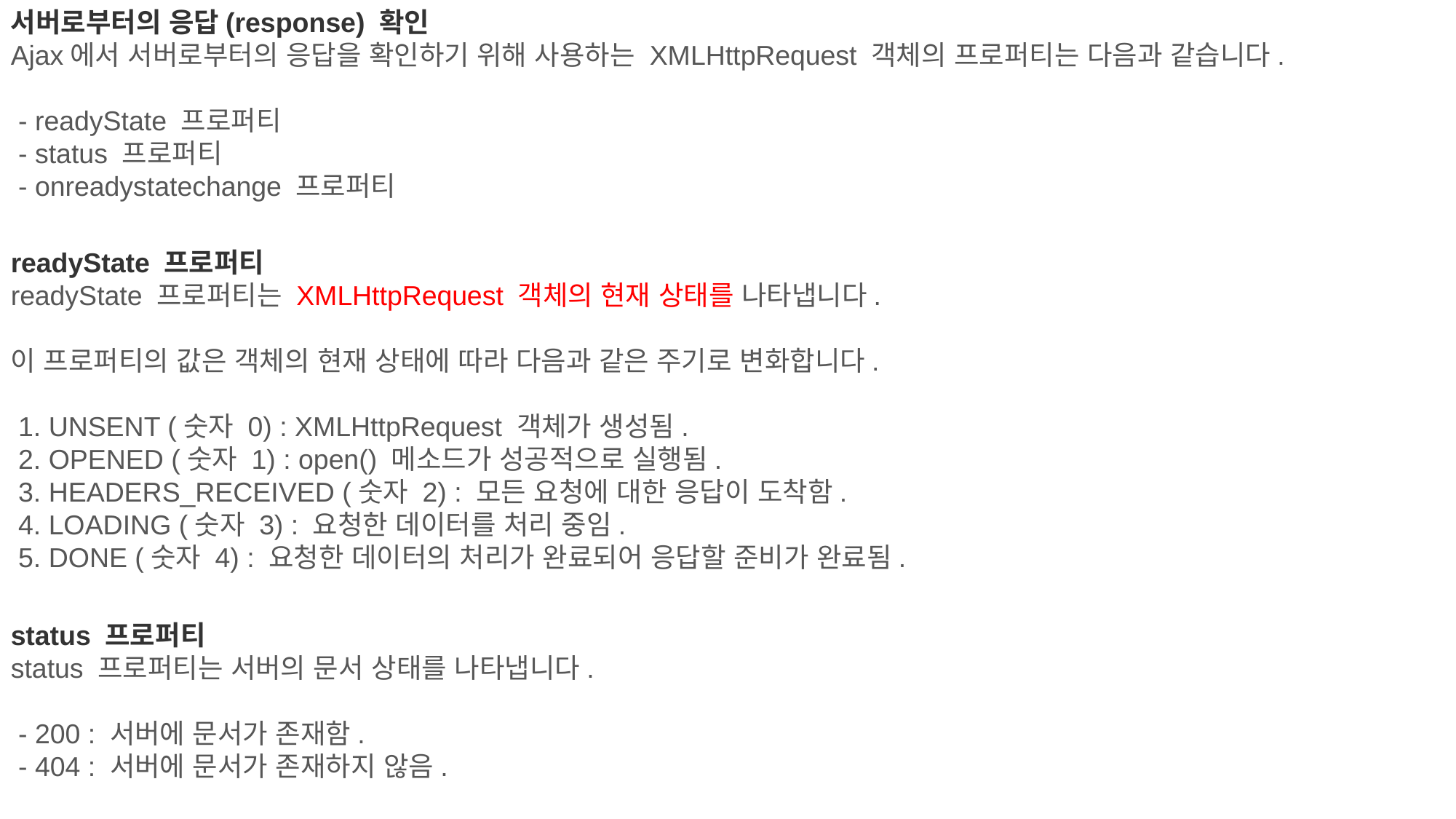

서버로부터의 응답(response) 확인
Ajax에서 서버로부터의 응답을 확인하기 위해 사용하는 XMLHttpRequest 객체의 프로퍼티는 다음과 같습니다.

 - readyState 프로퍼티
 - status 프로퍼티
 - onreadystatechange 프로퍼티
readyState 프로퍼티
readyState 프로퍼티는 XMLHttpRequest 객체의 현재 상태를 나타냅니다.

이 프로퍼티의 값은 객체의 현재 상태에 따라 다음과 같은 주기로 변화합니다.

 1. UNSENT (숫자 0) : XMLHttpRequest 객체가 생성됨.
 2. OPENED (숫자 1) : open() 메소드가 성공적으로 실행됨.
 3. HEADERS_RECEIVED (숫자 2) : 모든 요청에 대한 응답이 도착함.
 4. LOADING (숫자 3) : 요청한 데이터를 처리 중임.
 5. DONE (숫자 4) : 요청한 데이터의 처리가 완료되어 응답할 준비가 완료됨.
status 프로퍼티
status 프로퍼티는 서버의 문서 상태를 나타냅니다.

 - 200 : 서버에 문서가 존재함.
 - 404 : 서버에 문서가 존재하지 않음.